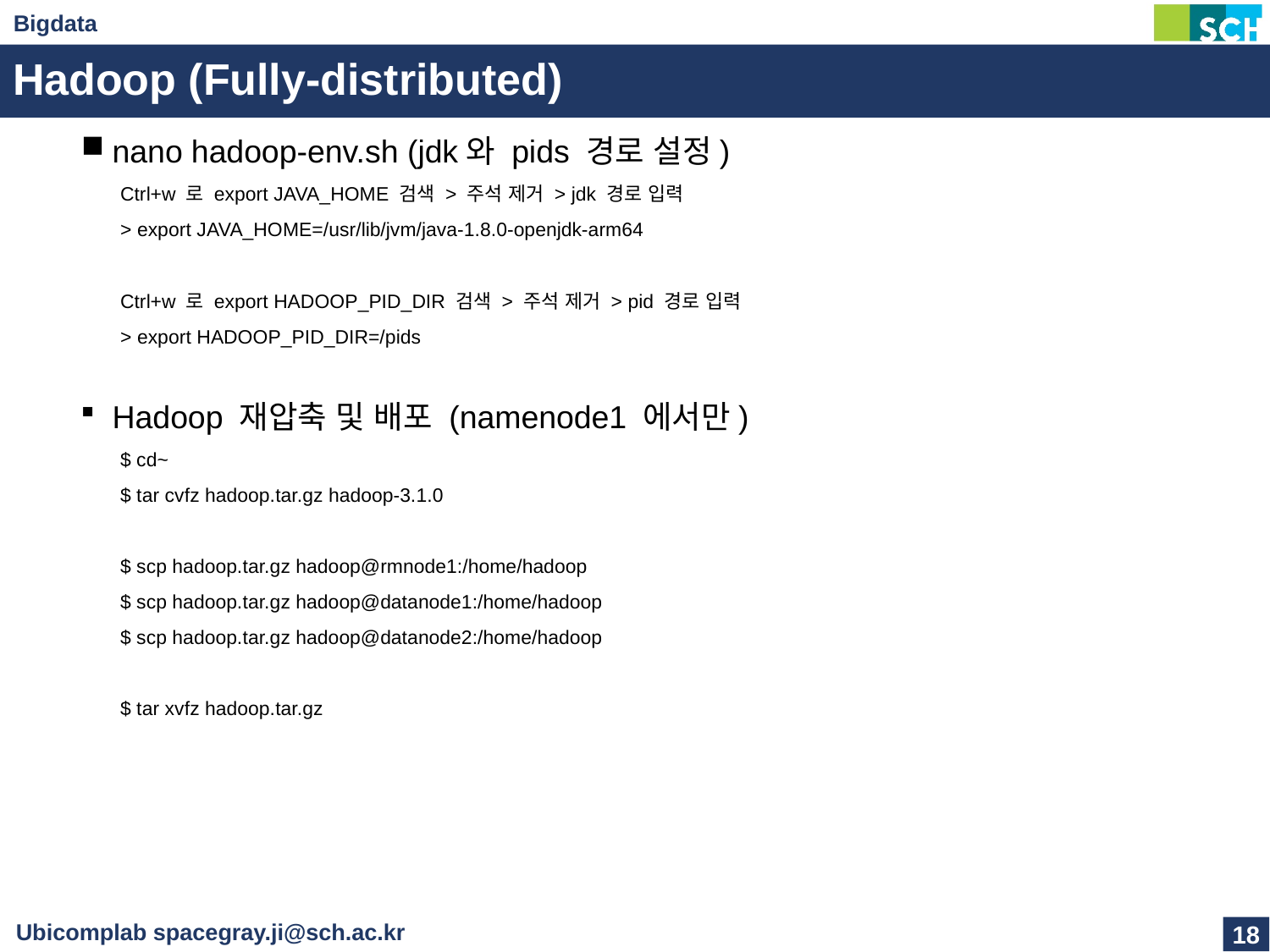

# Hadoop (Fully-distributed)
nano hadoop-env.sh (jdk와 pids 경로 설정)
Ctrl+w 로 export JAVA_HOME 검색 > 주석 제거 > jdk 경로 입력
> export JAVA_HOME=/usr/lib/jvm/java-1.8.0-openjdk-arm64

Ctrl+w 로 export HADOOP_PID_DIR 검색 > 주석 제거 > pid 경로 입력
> export HADOOP_PID_DIR=/pids

Hadoop 재압축 및 배포 (namenode1 에서만)
$ cd~
$ tar cvfz hadoop.tar.gz hadoop-3.1.0

$ scp hadoop.tar.gz hadoop@rmnode1:/home/hadoop
$ scp hadoop.tar.gz hadoop@datanode1:/home/hadoop
$ scp hadoop.tar.gz hadoop@datanode2:/home/hadoop

$ tar xvfz hadoop.tar.gz

18